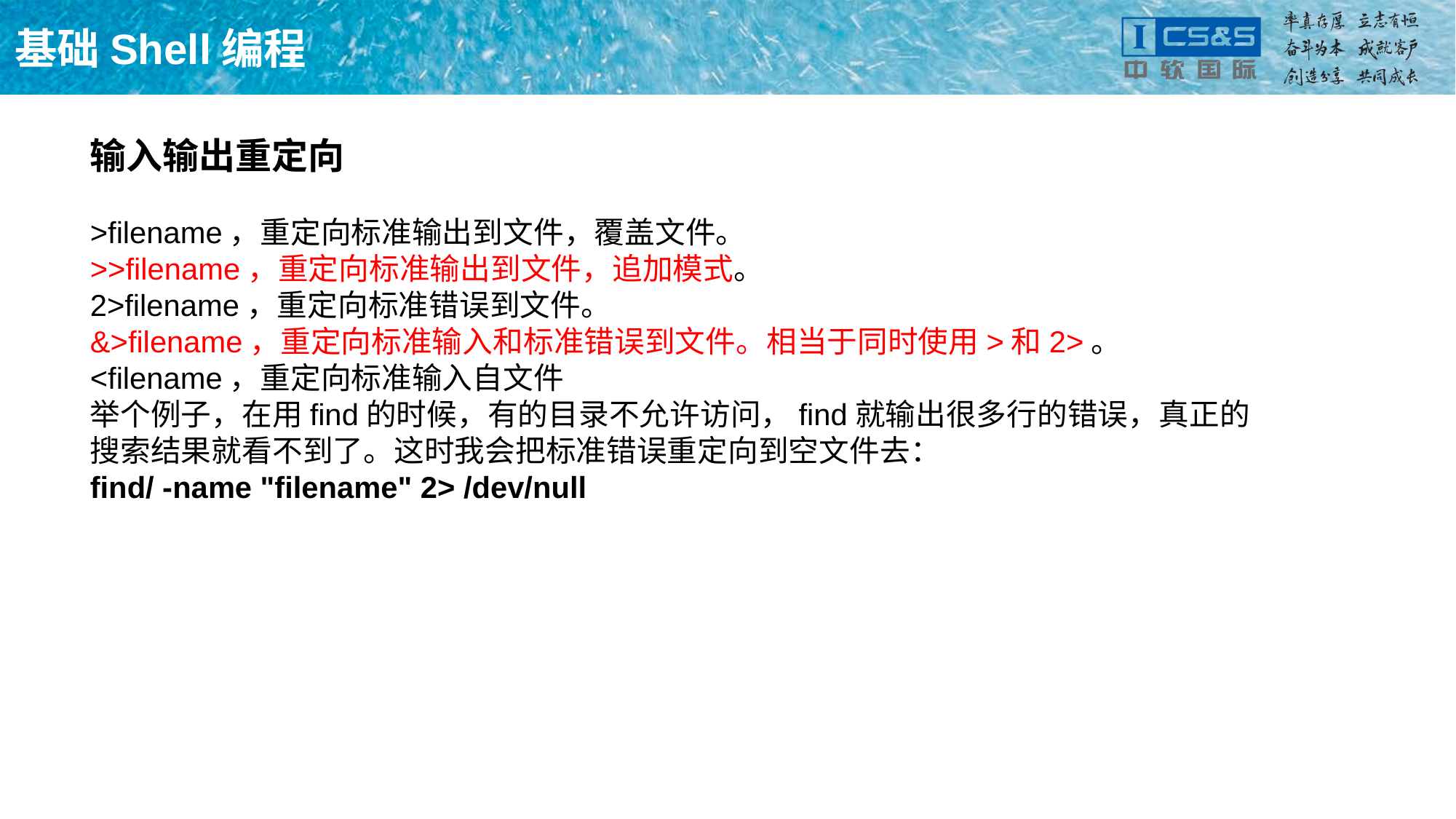

# 基础Shell编程
输入输出重定向

>filename，重定向标准输出到文件，覆盖文件。
>>filename，重定向标准输出到文件，追加模式。
2>filename，重定向标准错误到文件。
&>filename，重定向标准输入和标准错误到文件。相当于同时使用>和2>。
<filename，重定向标准输入自文件
举个例子，在用find的时候，有的目录不允许访问，find就输出很多行的错误，真正的搜索结果就看不到了。这时我会把标准错误重定向到空文件去：
find/ -name "filename" 2> /dev/null

22